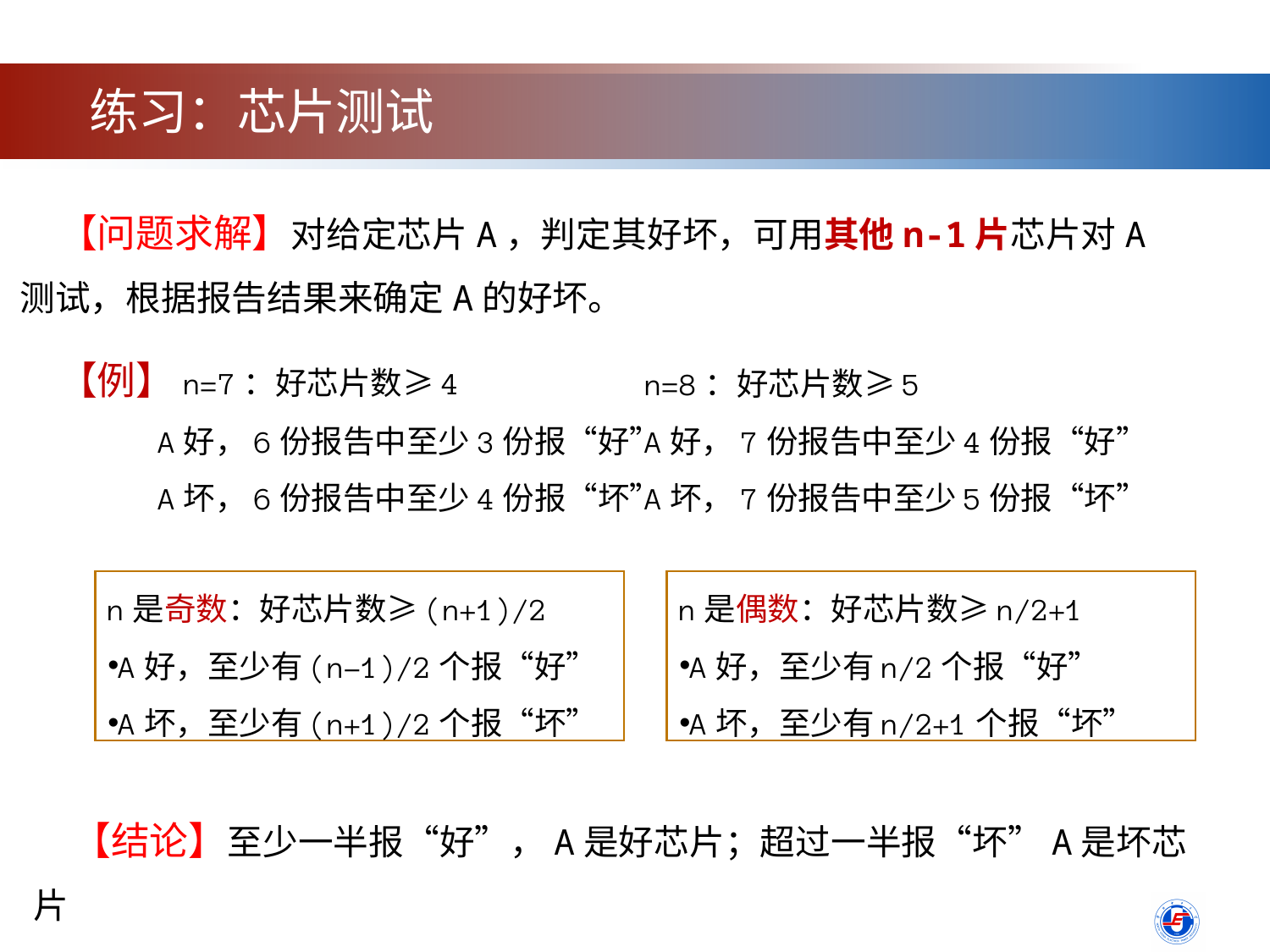

练习：芯片测试
　【问题求解】对给定芯片A，判定其好坏，可用其他n-1片芯片对A测试，根据报告结果来确定A的好坏。
　【例】n=7：好芯片数≥4
        A好，6份报告中至少3份报“好”
        A坏，6份报告中至少4份报“坏”
n=8：好芯片数≥5
A好，7份报告中至少4份报“好”
A坏，7份报告中至少5份报“坏”
n是奇数：好芯片数≥(n+1)/2
A好，至少有(n-1)/2个报“好”
A坏，至少有(n+1)/2个报“坏”
n是偶数：好芯片数≥n/2+1
A好，至少有n/2个报“好”
A坏，至少有n/2+1个报“坏”
　【结论】至少一半报“好”，A是好芯片；超过一半报“坏”A是坏芯片